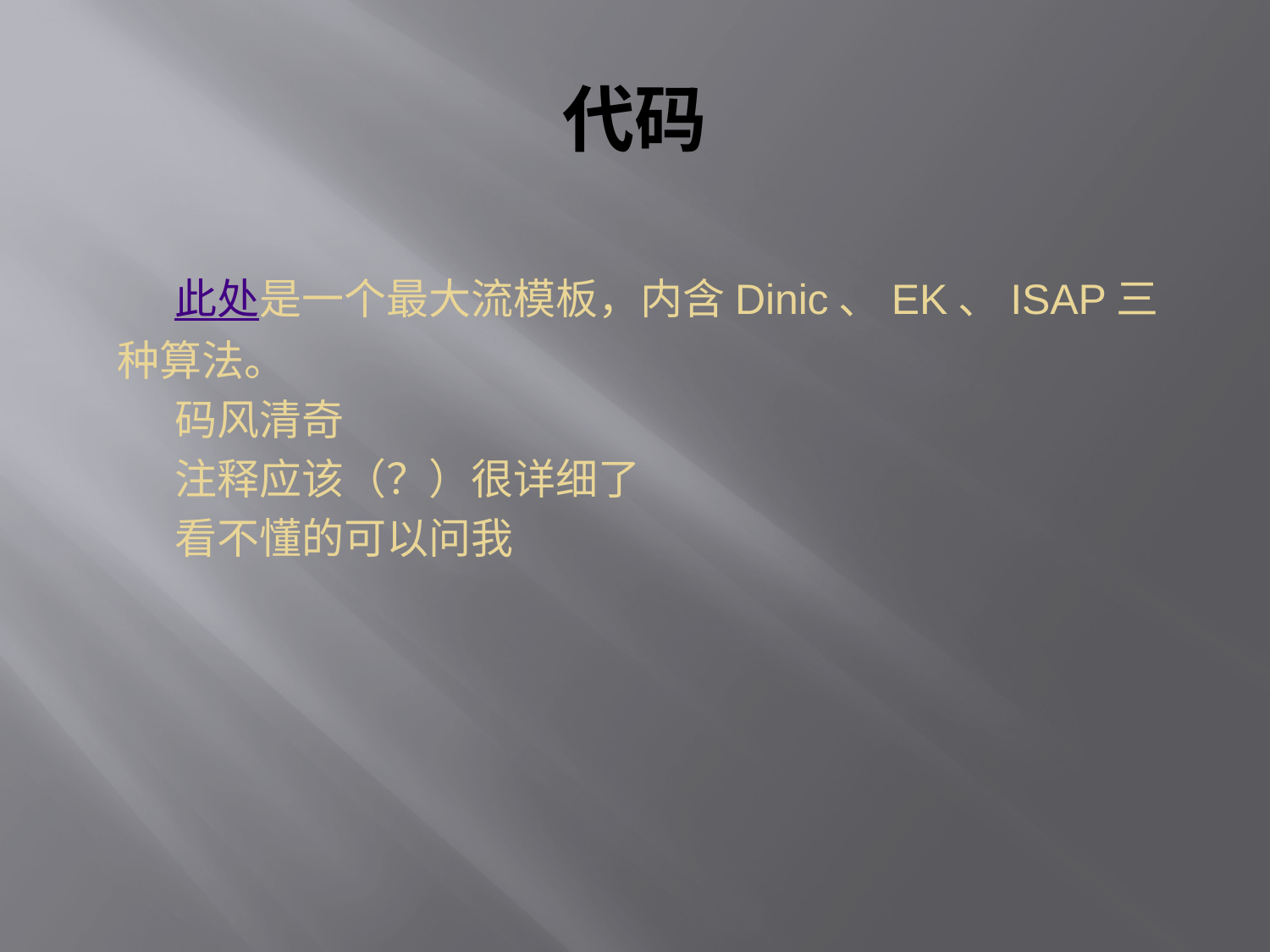

# 代码
此处是一个最大流模板，内含Dinic、EK、ISAP三种算法。
码风清奇
注释应该（？）很详细了
看不懂的可以问我